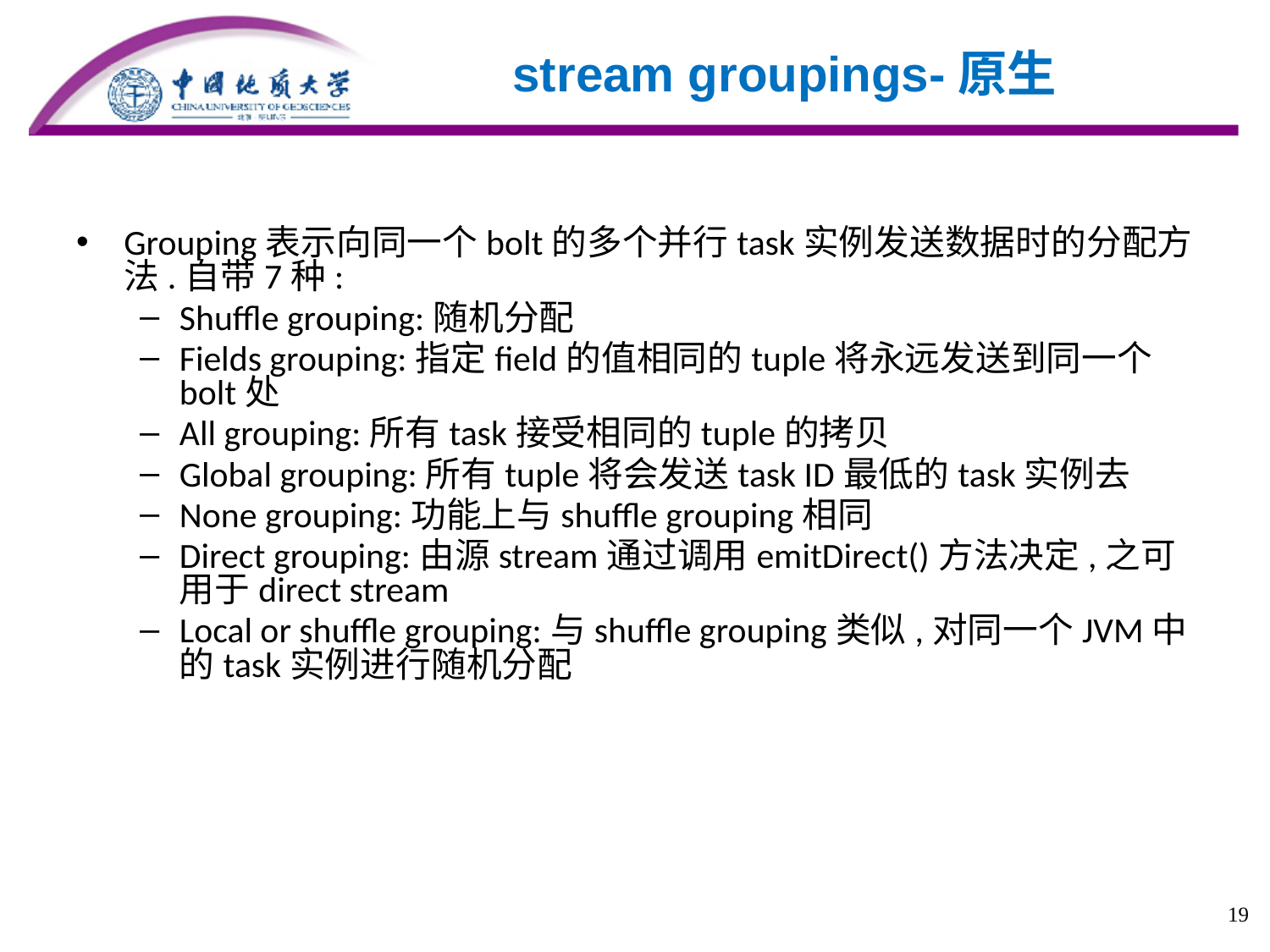

stream groupings-原生
Grouping表示向同一个bolt的多个并行task实例发送数据时的分配方法.自带7种:
Shuffle grouping:随机分配
Fields grouping:指定field的值相同的tuple将永远发送到同一个bolt处
All grouping:所有task接受相同的tuple的拷贝
Global grouping:所有tuple将会发送task ID最低的task实例去
None grouping:功能上与shuffle grouping相同
Direct grouping:由源stream通过调用emitDirect()方法决定,之可用于direct stream
Local or shuffle grouping:与shuffle grouping类似,对同一个JVM中的task实例进行随机分配